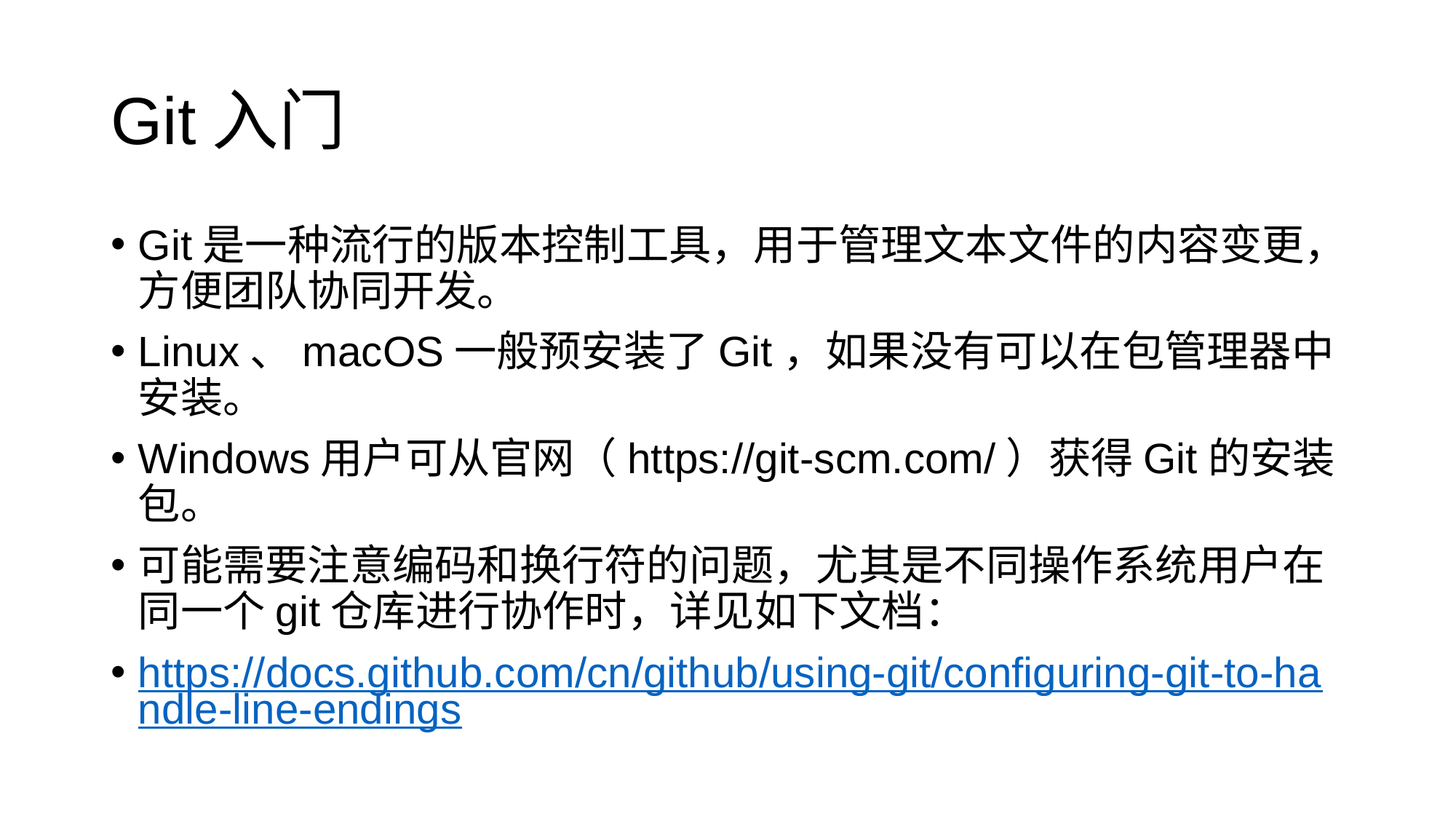

# Git入门
Git是一种流行的版本控制工具，用于管理文本文件的内容变更，方便团队协同开发。
Linux、macOS一般预安装了Git，如果没有可以在包管理器中安装。
Windows用户可从官网（https://git-scm.com/）获得Git的安装包。
可能需要注意编码和换行符的问题，尤其是不同操作系统用户在同一个git仓库进行协作时，详见如下文档：
https://docs.github.com/cn/github/using-git/configuring-git-to-handle-line-endings